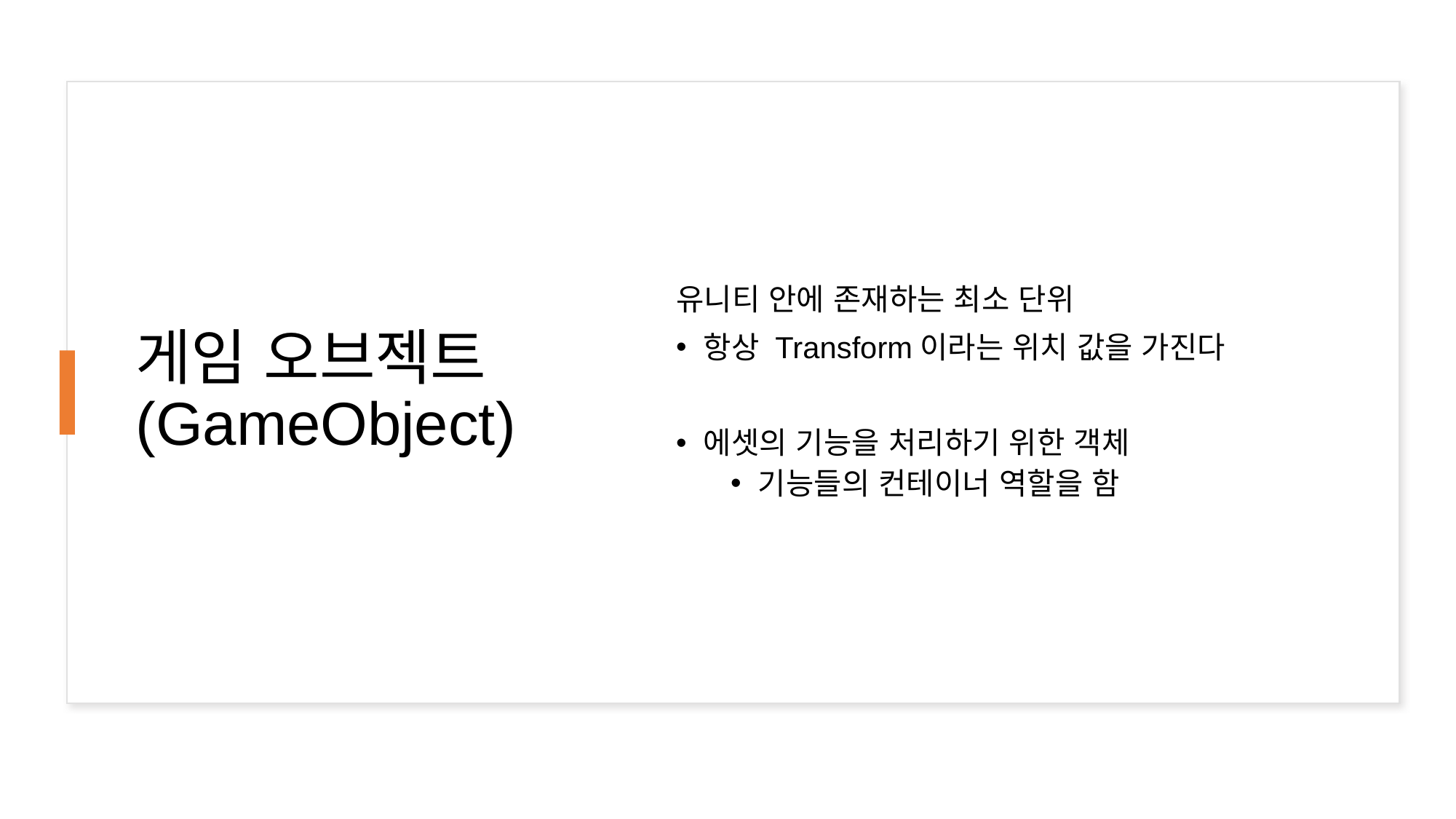

# 게임 오브젝트(GameObject)
유니티 안에 존재하는 최소 단위
항상 Transform이라는 위치 값을 가진다

에셋의 기능을 처리하기 위한 객체
기능들의 컨테이너 역할을 함